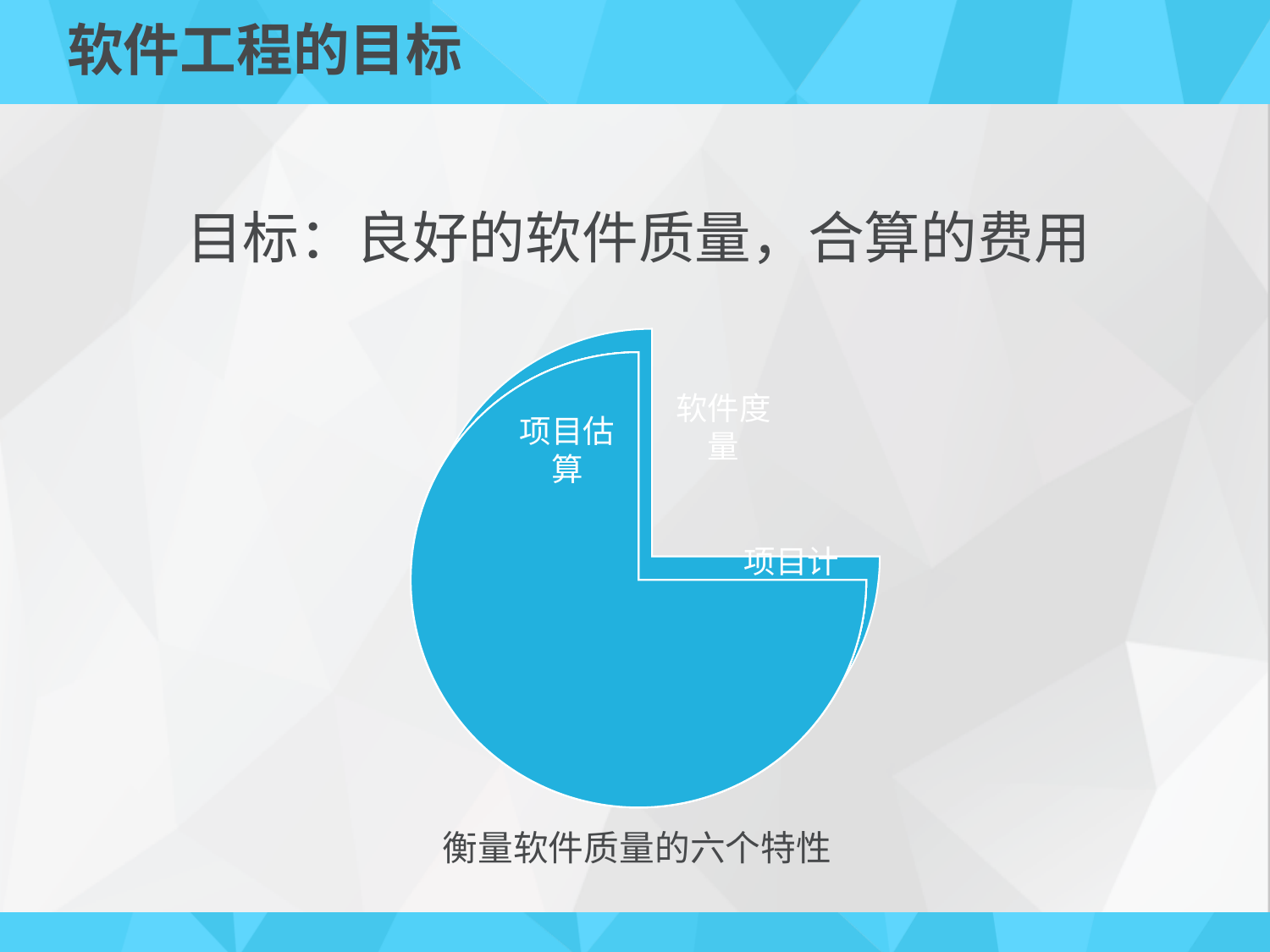

# 软件工程的目标
目标：良好的软件质量，合算的费用
软件度量
进度控制
项目估算
人员组织
项目计划
配置管理
衡量软件质量的六个特性